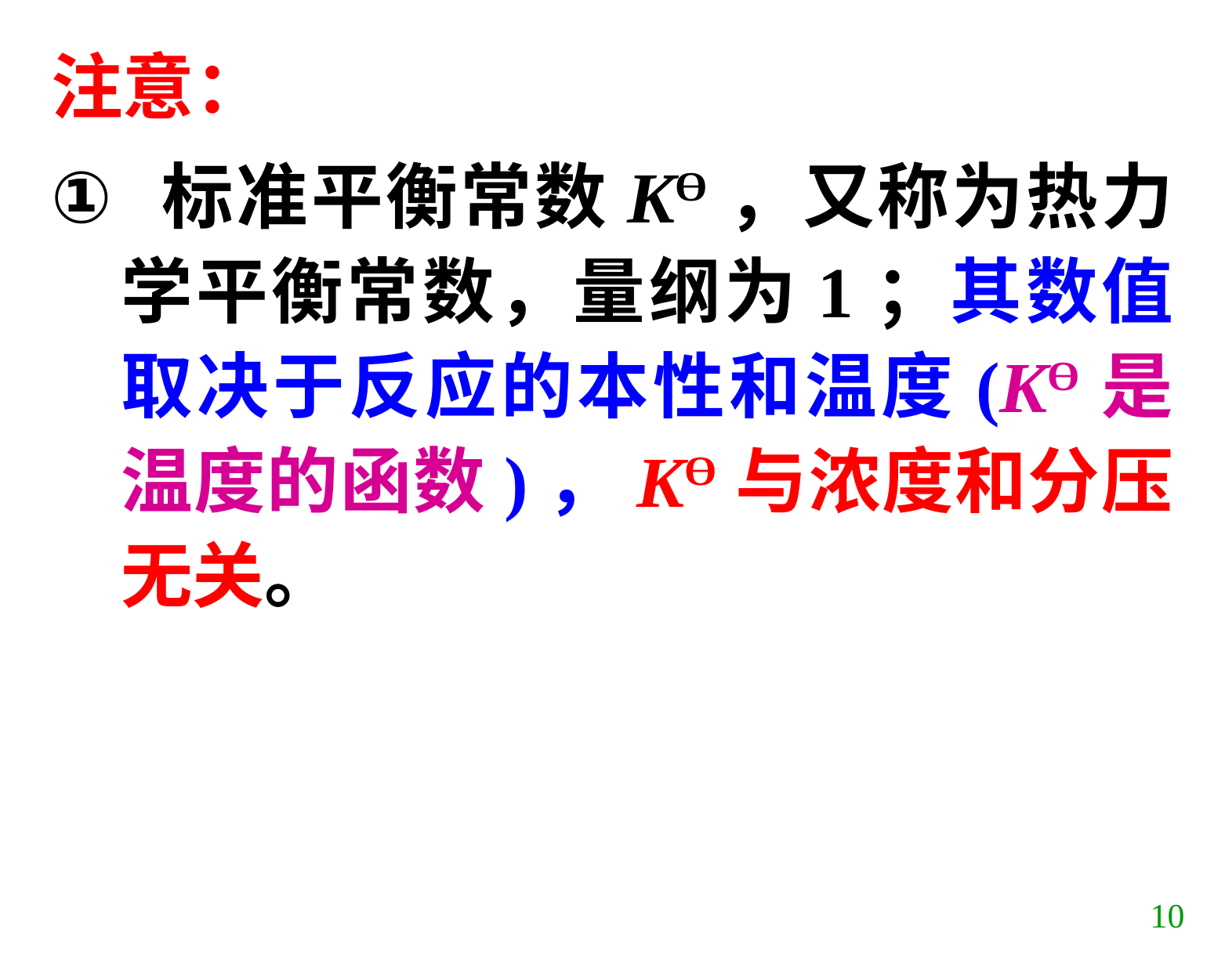

注意：
 标准平衡常数KƟ，又称为热力学平衡常数，量纲为1；其数值取决于反应的本性和温度(KƟ是温度的函数)，KƟ与浓度和分压无关。

10